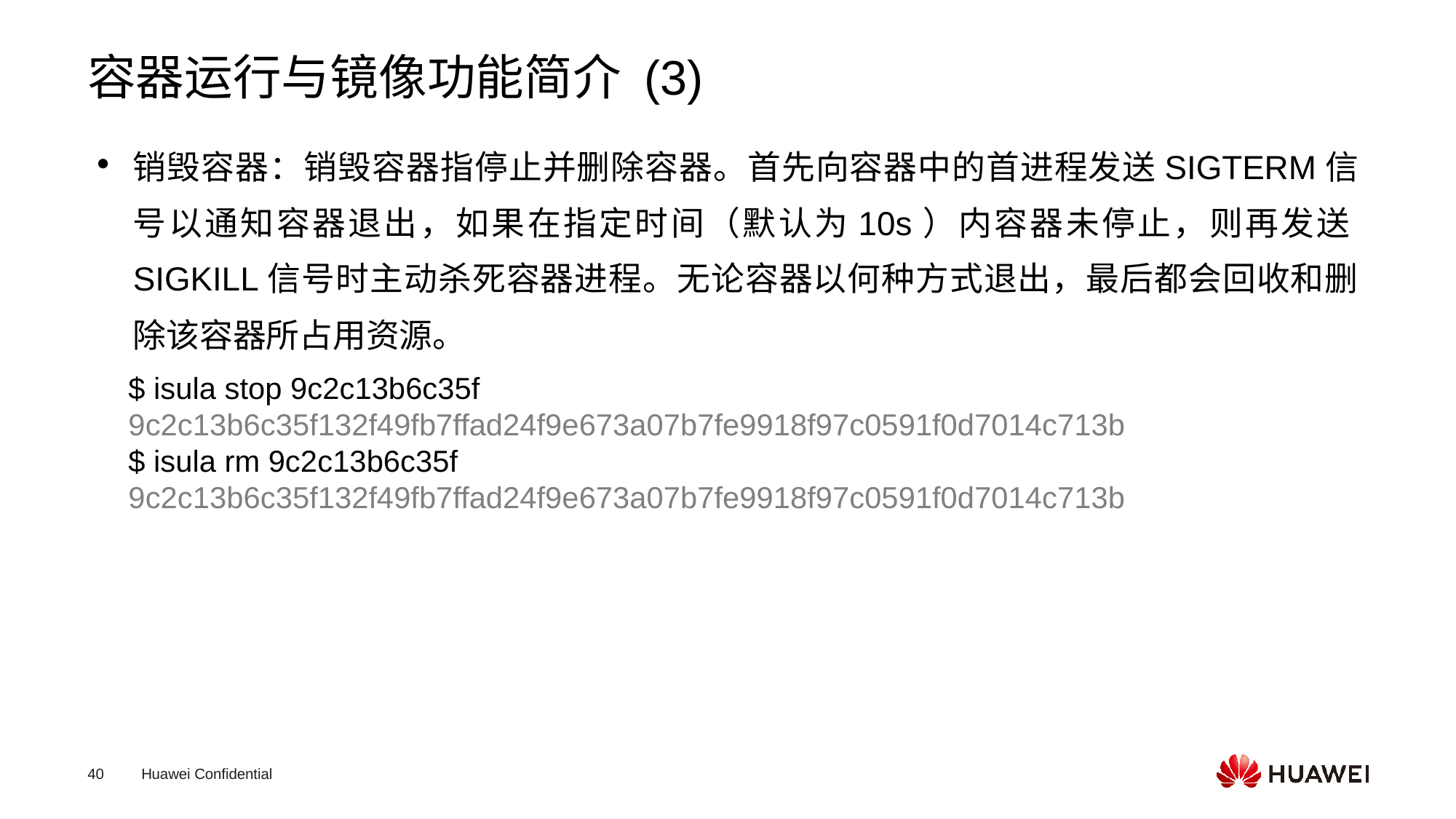

# 容器运行与镜像功能简介 (3)
销毁容器：销毁容器指停止并删除容器。首先向容器中的首进程发送SIGTERM信号以通知容器退出，如果在指定时间（默认为10s）内容器未停止，则再发送SIGKILL信号时主动杀死容器进程。无论容器以何种方式退出，最后都会回收和删除该容器所占用资源。
$ isula stop 9c2c13b6c35f
9c2c13b6c35f132f49fb7ffad24f9e673a07b7fe9918f97c0591f0d7014c713b
$ isula rm 9c2c13b6c35f
9c2c13b6c35f132f49fb7ffad24f9e673a07b7fe9918f97c0591f0d7014c713b